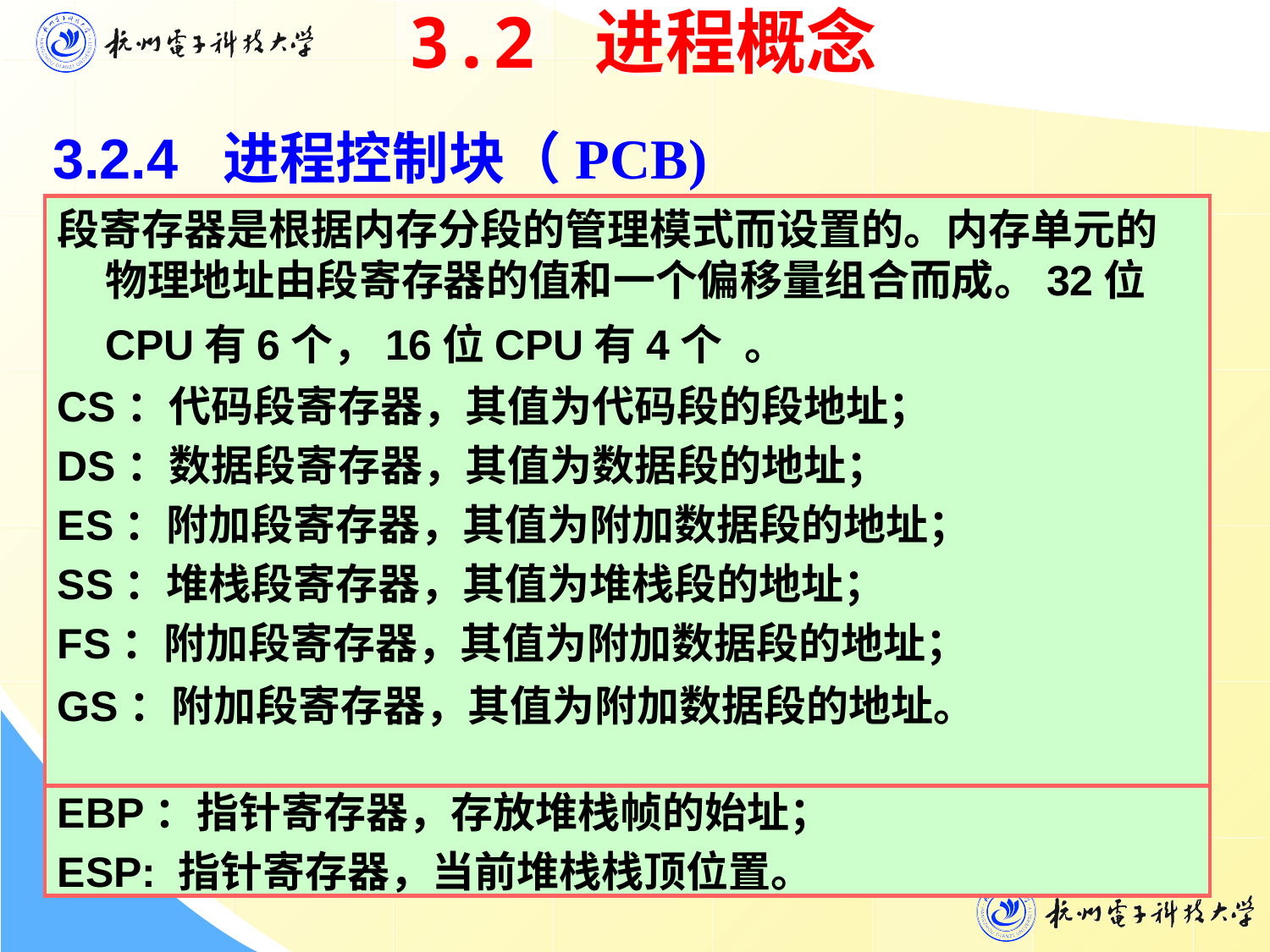

3.2 进程概念
3.2.4  进程控制块（PCB)
2 . 进程控制块的内容
32位CPU有8个32位的通用寄存器EAX、EBX、ECX、EDX、ESI、EDI、EBP和ESP  。
EAX：称为累加器，可用于乘、除、输入/输出等操作；
EBX:称为基地址寄存器, 可作为存储器指针来使用；
ECX:称为计数寄存器, 控制循环次数；
EDX:称为数据寄存器,在进行乘、除运算时，作为默认的操作数参与运算，也可用于存放I/O的端口地址。
ESI：变址寄存器，是内存移动和比较操作的源地址寄存器；
EDI：变址寄存器，是内存移动和比较操作的目标地址寄存器
EBP：指针寄存器，存放堆栈帧的始址；
ESP: 指针寄存器，当前堆栈栈顶位置。
段寄存器是根据内存分段的管理模式而设置的。内存单元的物理地址由段寄存器的值和一个偏移量组合而成。32位CPU有6个，16位CPU有4个  。
CS：代码段寄存器，其值为代码段的段地址；
DS：数据段寄存器，其值为数据段的地址；
ES：附加段寄存器，其值为附加数据段的地址；
SS：堆栈段寄存器，其值为堆栈段的地址；
FS：附加段寄存器，其值为附加数据段的地址；
GS：附加段寄存器，其值为附加数据段的地址。
中断允许位、陷入标志、任务嵌套标志、特权标志、溢出标志、符号标志、零标志、进位标志等
 进程现场信息：
通用寄存器内容；
段寄存器内容；
指令计数器的值；
程序状态字(PSW)；
栈指针